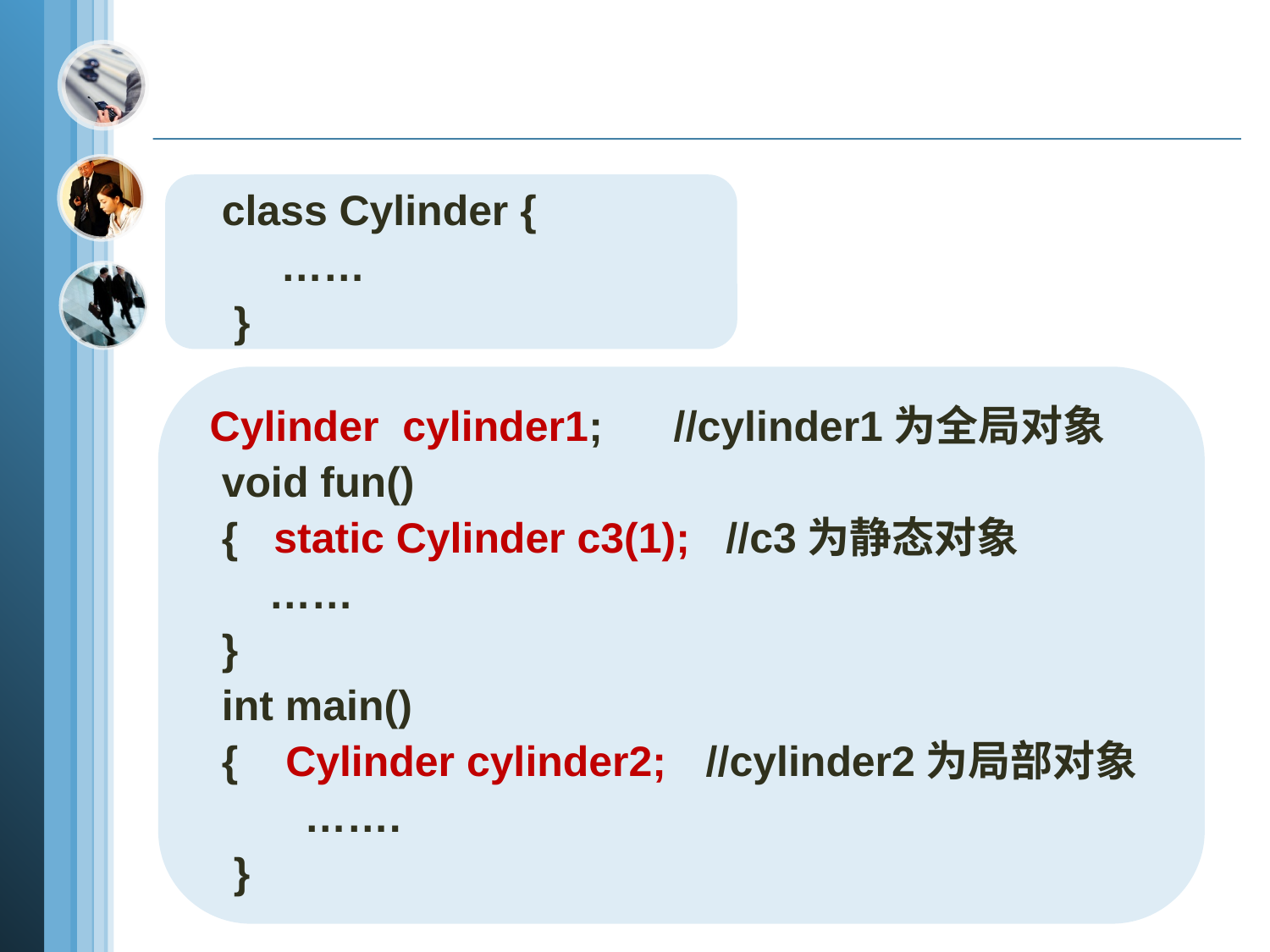

#
   class Cylinder {
        ……
    }
 Cylinder  cylinder1;      //cylinder1为全局对象
  void fun()
  {   static Cylinder c3(1);   //c3为静态对象
      ……
  }
  int main()
  {    Cylinder cylinder2; 	//cylinder2为局部对象
         …….
   }